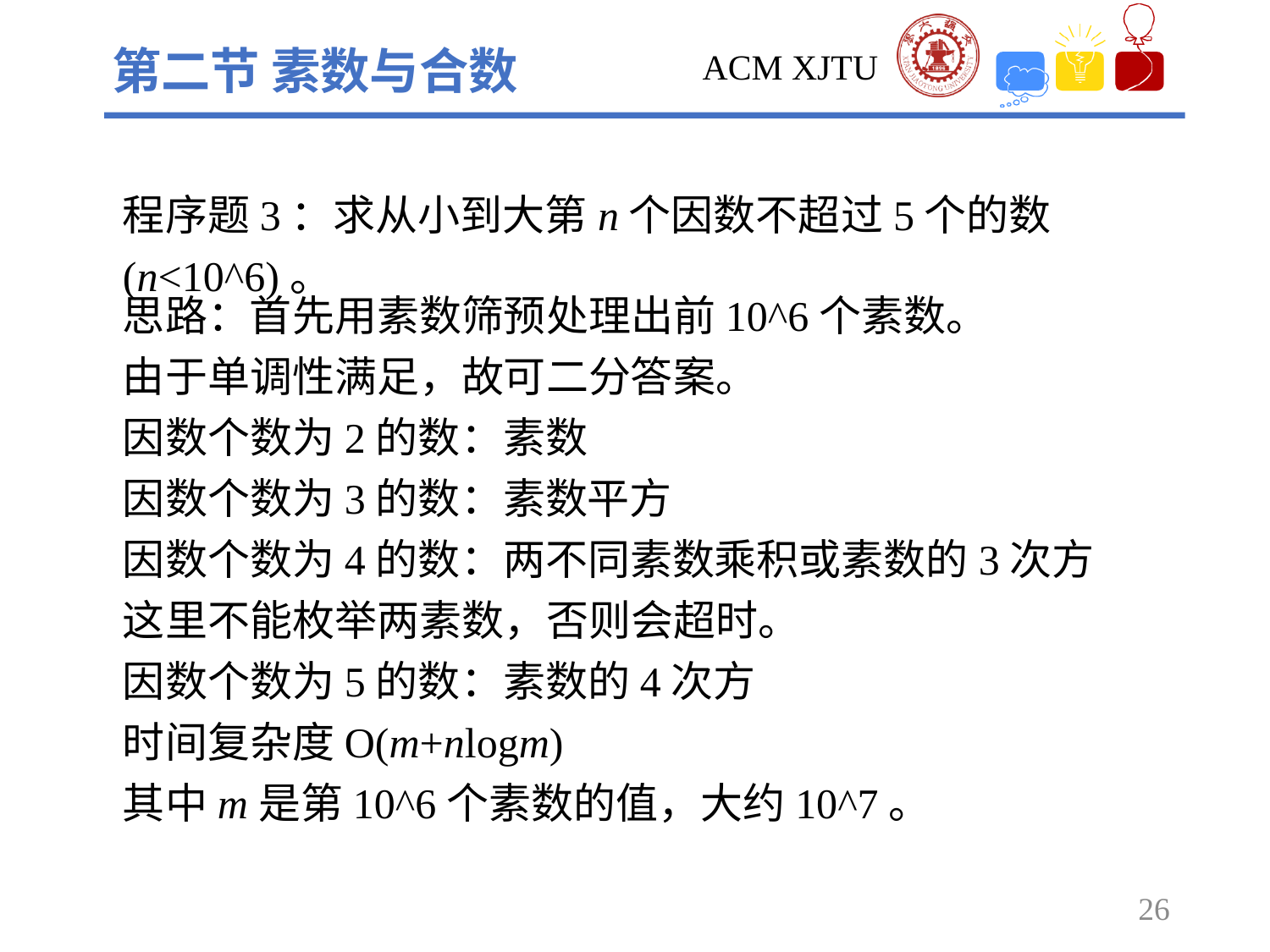

第二节 素数与合数
程序题3：求从小到大第n个因数不超过5个的数(n<10^6)。
思路：首先用素数筛预处理出前10^6个素数。
由于单调性满足，故可二分答案。
因数个数为2的数：素数
因数个数为3的数：素数平方
因数个数为4的数：两不同素数乘积或素数的3次方
这里不能枚举两素数，否则会超时。
因数个数为5的数：素数的4次方
时间复杂度O(m+nlogm)
其中m是第10^6个素数的值，大约10^7。
26